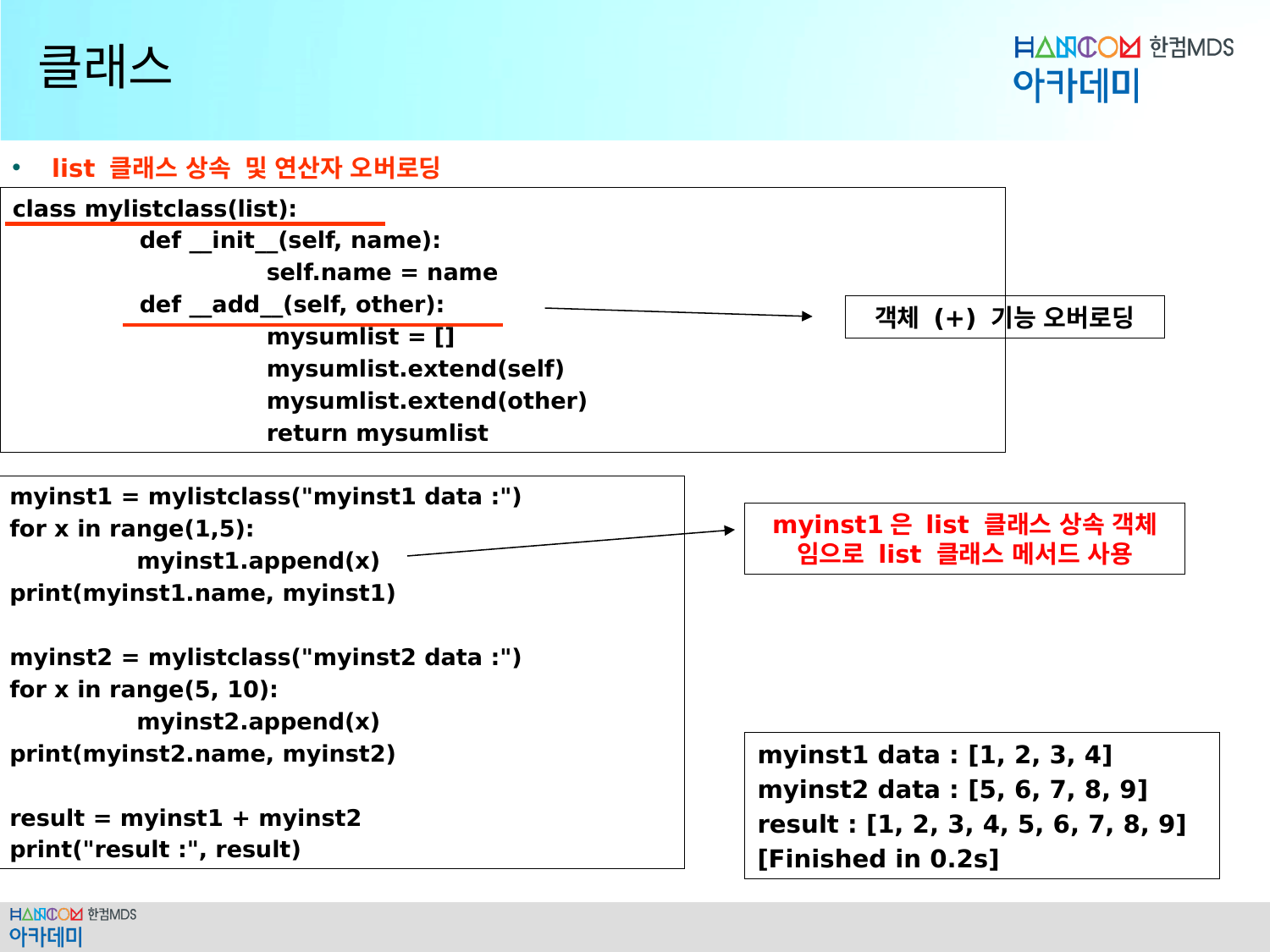

# 클래스
list 클래스 상속  및 연산자 오버로딩
class mylistclass(list):
	def __init__(self, name):
		self.name = name
	def __add__(self, other):
		mysumlist = []
		mysumlist.extend(self)
		mysumlist.extend(other)
		return mysumlist
객체 (+) 기능 오버로딩
myinst1 = mylistclass("myinst1 data :")
for x in range(1,5):
	myinst1.append(x)
print(myinst1.name, myinst1)

myinst2 = mylistclass("myinst2 data :")
for x in range(5, 10):
	myinst2.append(x)
print(myinst2.name, myinst2)

result = myinst1 + myinst2
print("result :", result)
myinst1은 list 클래스 상속 객체 임으로 list 클래스 메서드 사용
myinst1 data : [1, 2, 3, 4]
myinst2 data : [5, 6, 7, 8, 9]
result : [1, 2, 3, 4, 5, 6, 7, 8, 9]
[Finished in 0.2s]